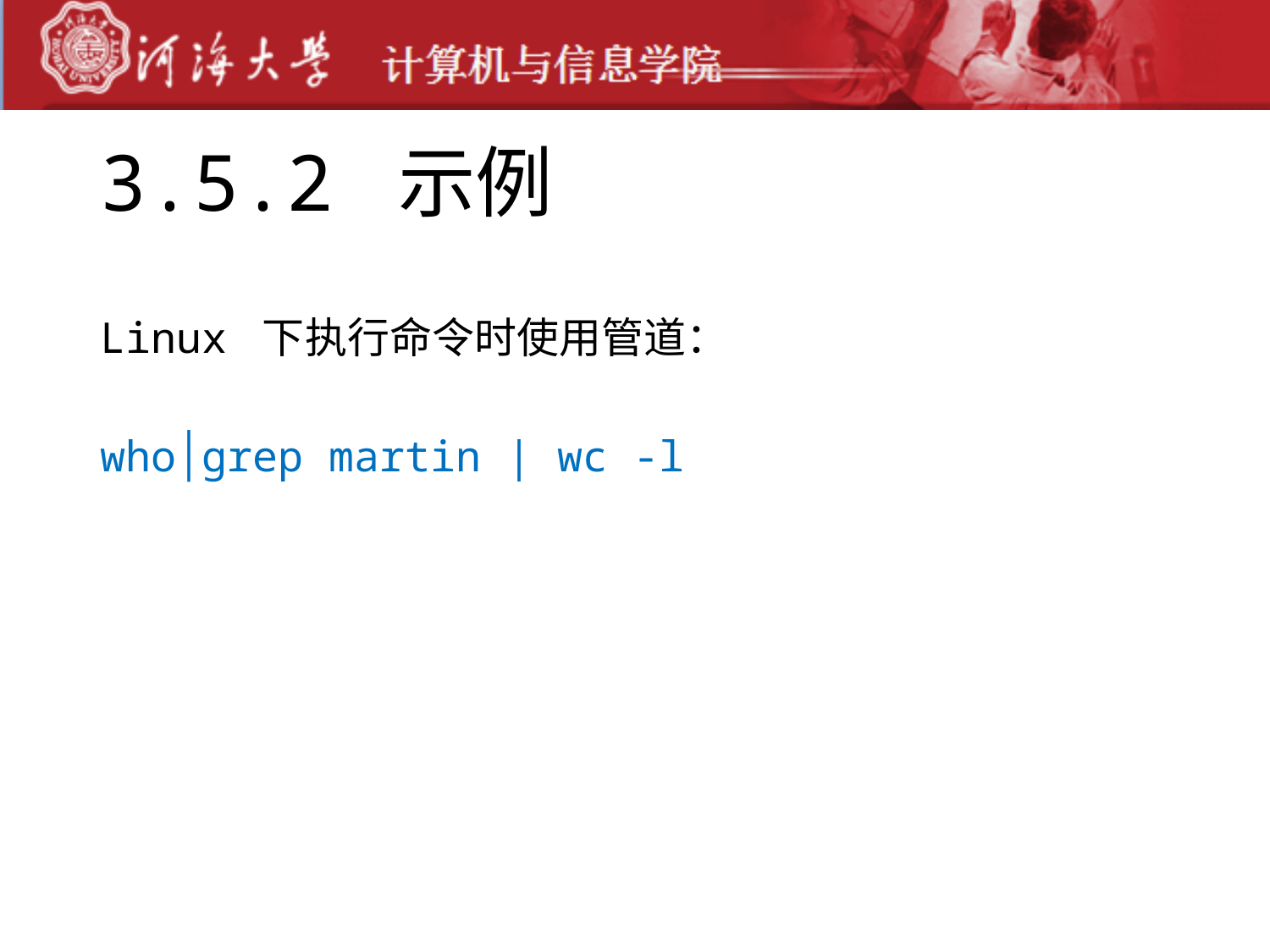

# 3.5.2 示例
Linux 下执行命令时使用管道：
who│grep martin | wc -l